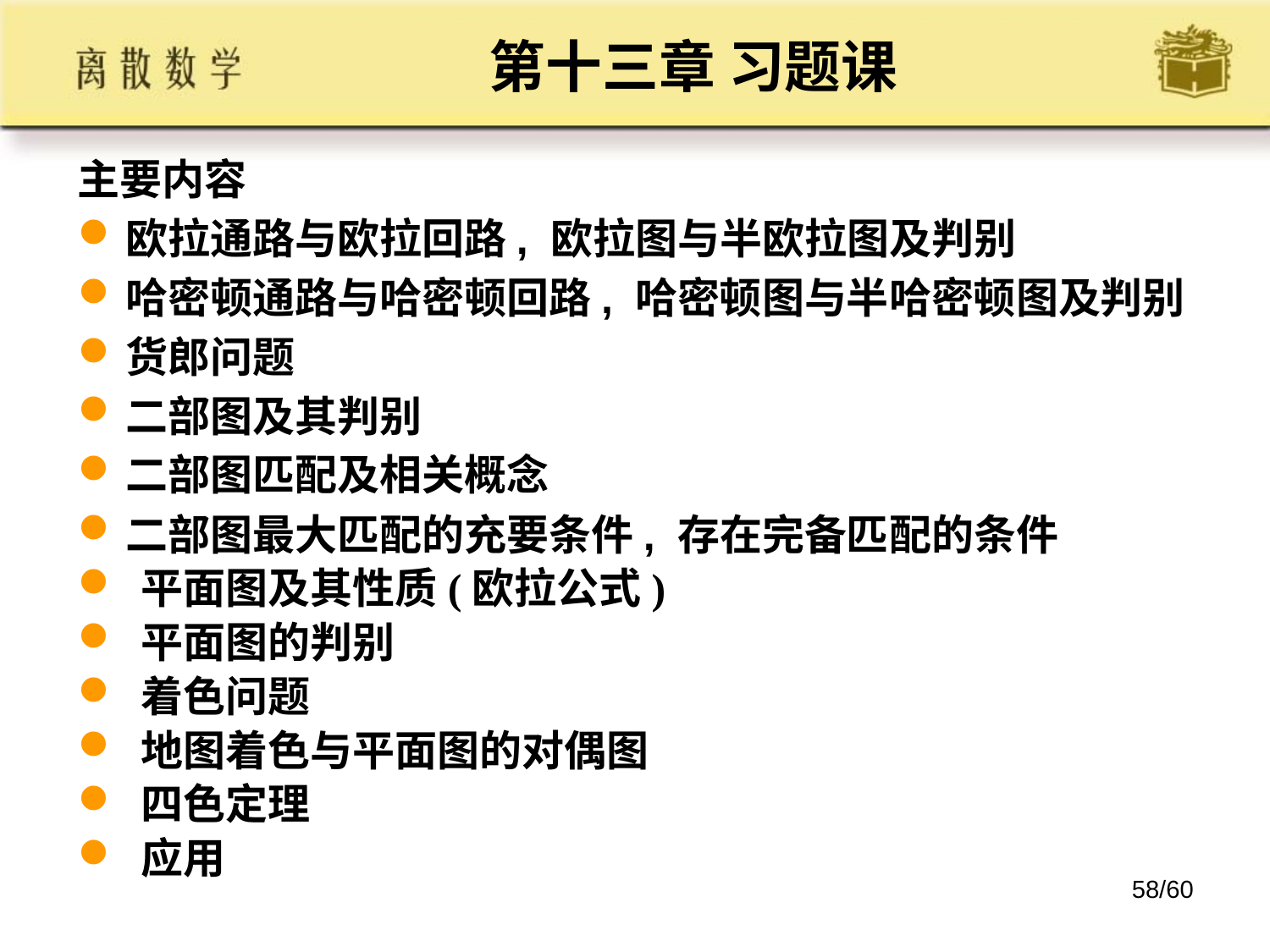

# 第十三章 习题课
主要内容
欧拉通路与欧拉回路, 欧拉图与半欧拉图及判别
哈密顿通路与哈密顿回路, 哈密顿图与半哈密顿图及判别
货郎问题
二部图及其判别
二部图匹配及相关概念
二部图最大匹配的充要条件, 存在完备匹配的条件
平面图及其性质(欧拉公式)
平面图的判别
着色问题
地图着色与平面图的对偶图
四色定理
应用
58/60